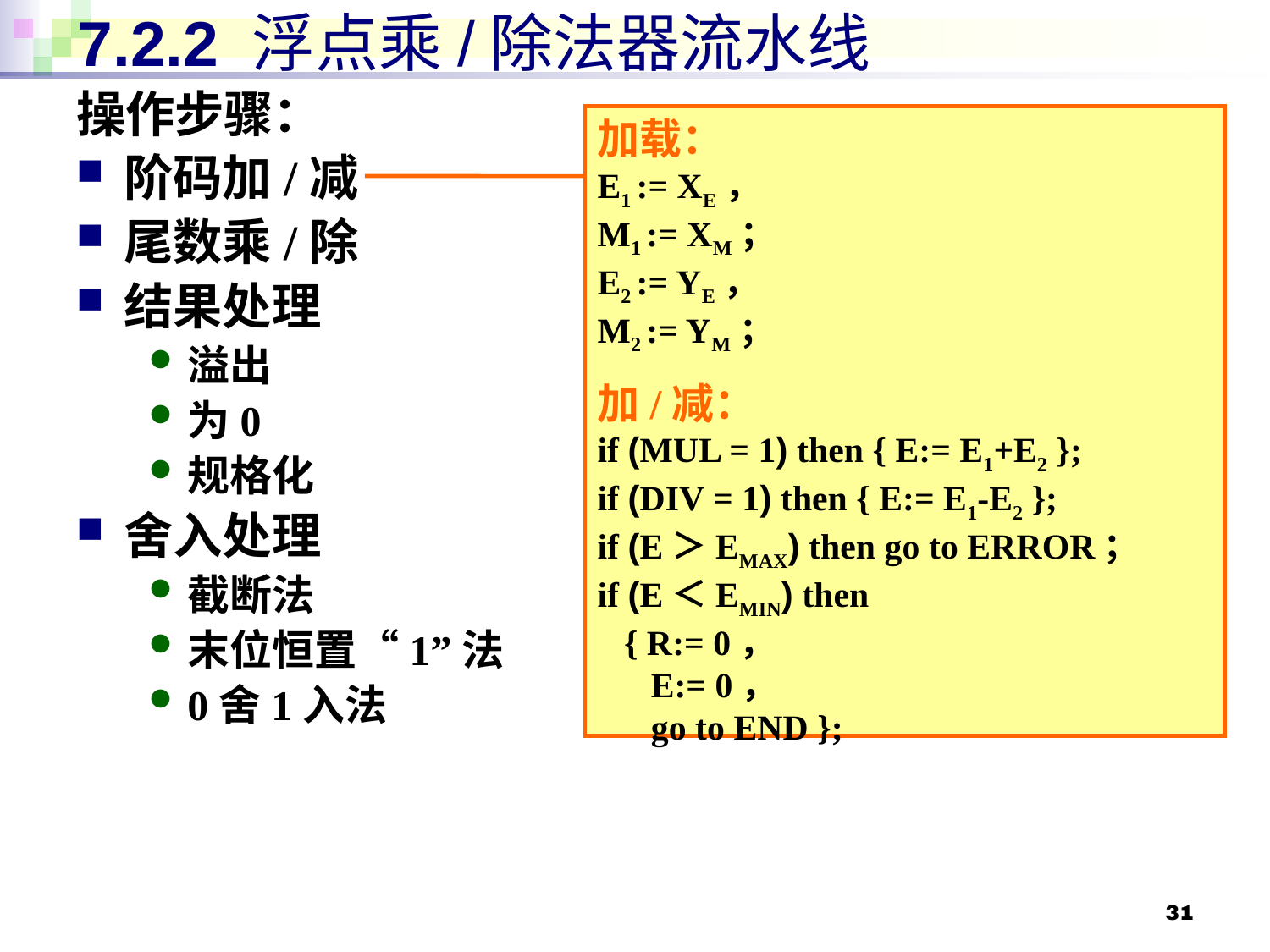

# 7.2.2 浮点乘/除法器流水线
操作步骤：
阶码加/减
尾数乘/除
结果处理
溢出
为0
规格化
舍入处理
截断法
末位恒置“1”法
0舍1入法
加载：
E1 := XE，
M1 := XM；
E2 := YE，
M2 := YM；
加/减：
if (MUL = 1) then { E:= E1+E2 };
if (DIV = 1) then { E:= E1-E2 };
if (E＞EMAX) then go to ERROR；
if (E＜EMIN) then
   { R:= 0，
      E:= 0，
      go to END };

31